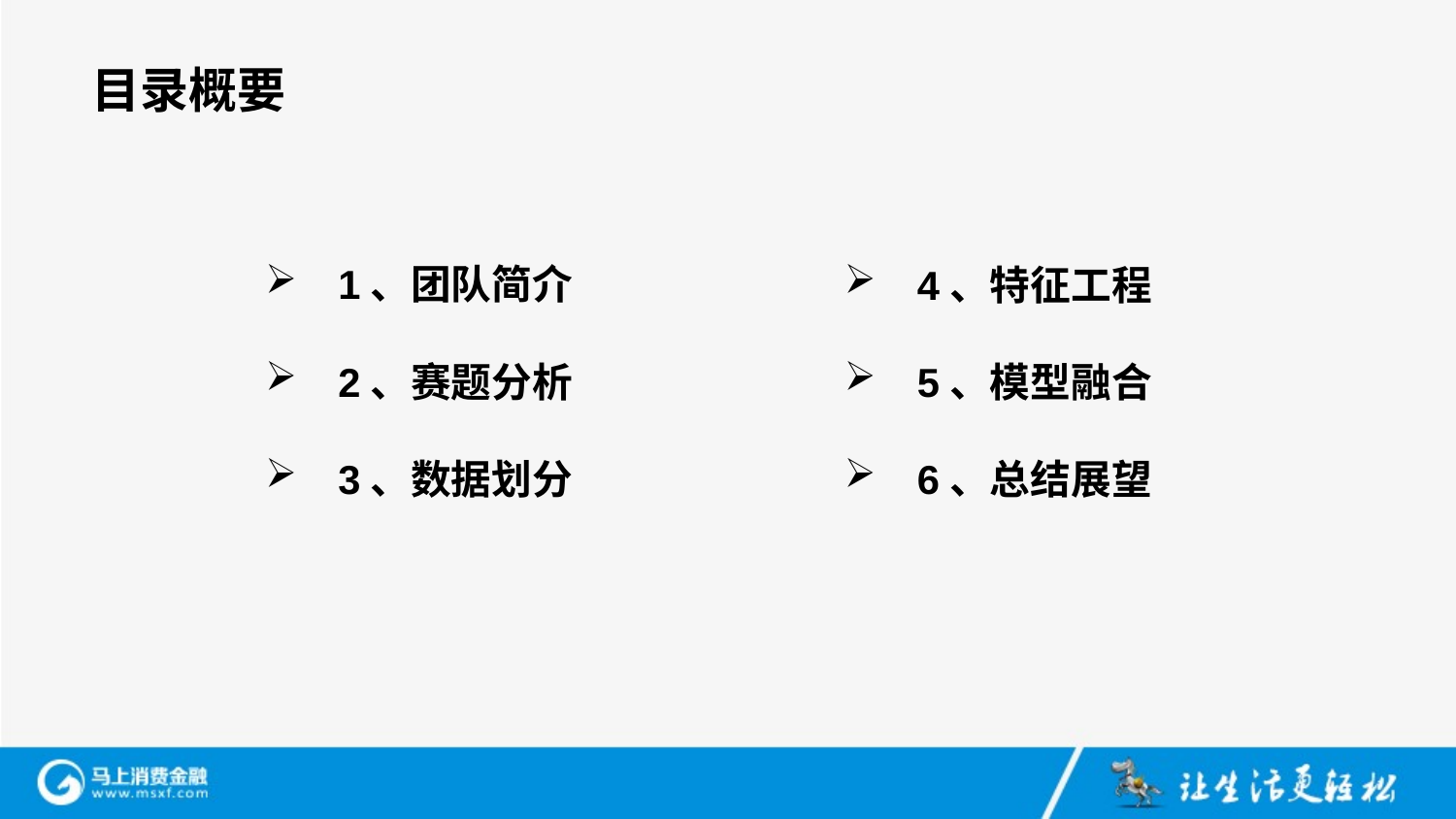

目录概要
4、特征工程

5、模型融合

6、总结展望

1、团队简介

2、赛题分析

3、数据划分